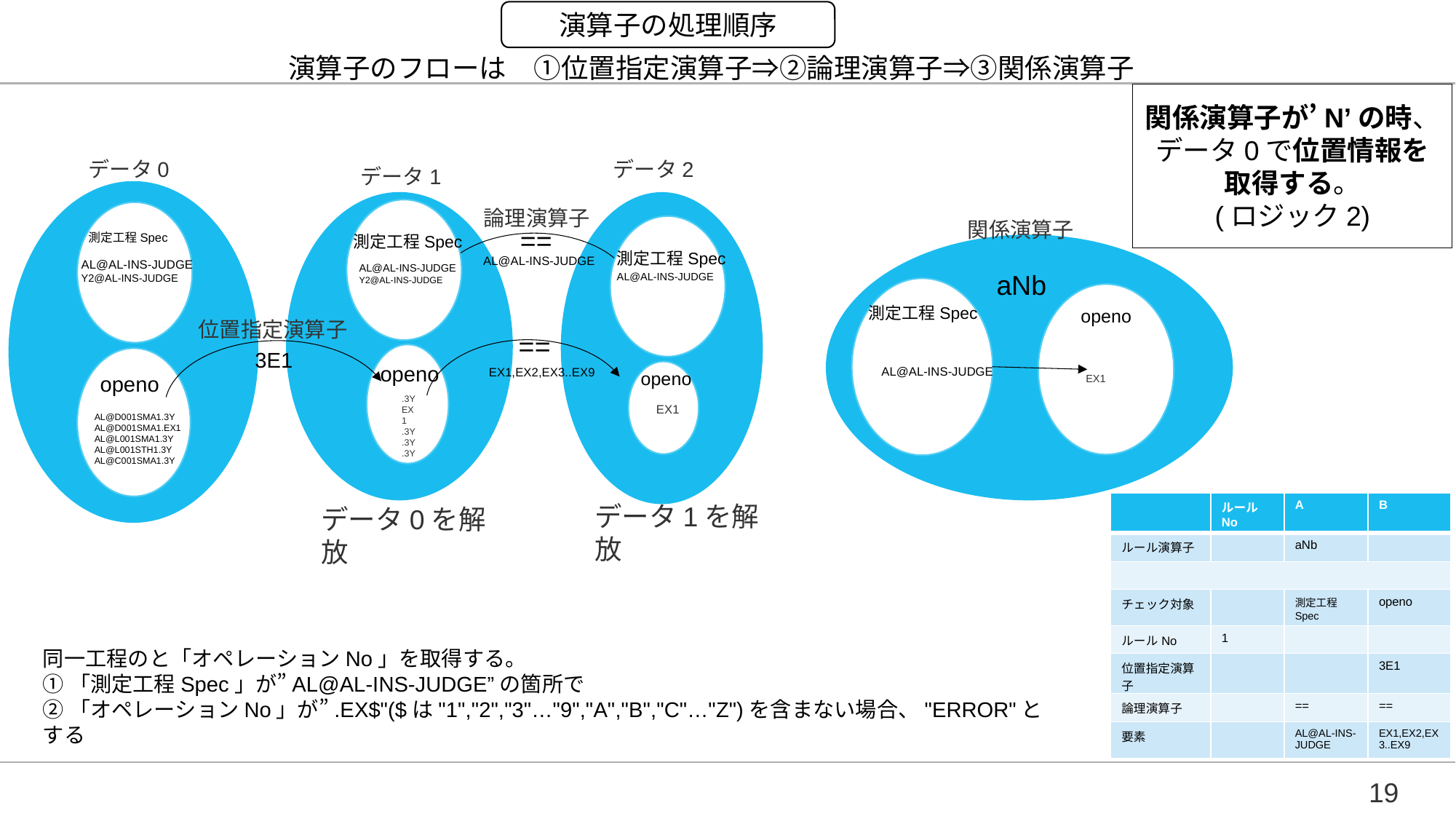

演算子の処理順序
演算子のフローは　①位置指定演算子⇒②論理演算子⇒③関係演算子
関係演算子が’N’の時、データ0で位置情報を取得する。
(ロジック2)
データ0
データ2
データ1

論理演算子

測定工程Spec
AL@AL-INS-JUDGE
Y2@AL-INS-JUDGE

測定工程Spec
AL@AL-INS-JUDGE
Y2@AL-INS-JUDGE
関係演算子

aNb

測定工程Spec
==

AL@AL-INS-JUDGE
AL@AL-INS-JUDGE
測定工程Spec
openo
位置指定演算子
==

3E1

openo
.3Y
EX1
.3Y
.3Y
.3Y

openo
AL@D001SMA1.3Y
AL@D001SMA1.EX1
AL@L001SMA1.3Y
AL@L001STH1.3Y
AL@C001SMA1.3Y
AL@AL-INS-JUDGE
EX1,EX2,EX3..EX9

openo
EX1
EX1
|  | ルールNo | A | B |
| --- | --- | --- | --- |
| ルール演算子 |  | aNb |  |
|  |  |  |  |
| チェック対象 |  | 測定工程Spec | openo |
| ルールNo | 1 |  |  |
| 位置指定演算子 |  |  | 3E1 |
| 論理演算子 |  | == | == |
| 要素 |  | AL@AL-INS-JUDGE | EX1,EX2,EX3..EX9 |
データ1を解放
データ0を解放
同一工程のと「オペレーションNo」を取得する。
①「測定工程Spec」が”AL@AL-INS-JUDGE”の箇所で
②「オペレーションNo」が”.EX$"($は"1","2","3"…"9","A","B","C"…"Z")を含まない場合、"ERROR"とする
19